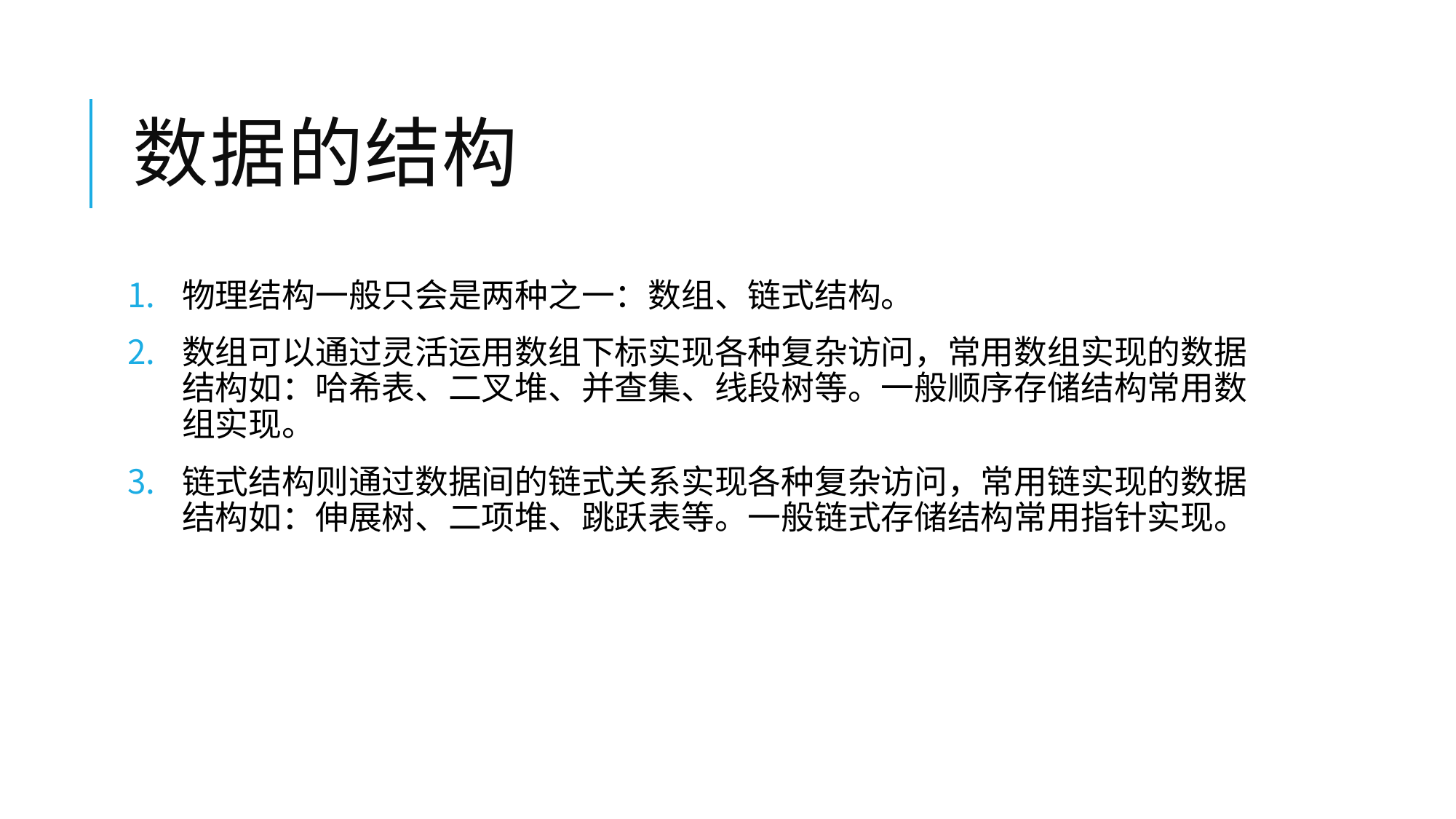

# 数据的结构
物理结构一般只会是两种之一：数组、链式结构。
数组可以通过灵活运用数组下标实现各种复杂访问，常用数组实现的数据结构如：哈希表、二叉堆、并查集、线段树等。一般顺序存储结构常用数组实现。
链式结构则通过数据间的链式关系实现各种复杂访问，常用链实现的数据结构如：伸展树、二项堆、跳跃表等。一般链式存储结构常用指针实现。